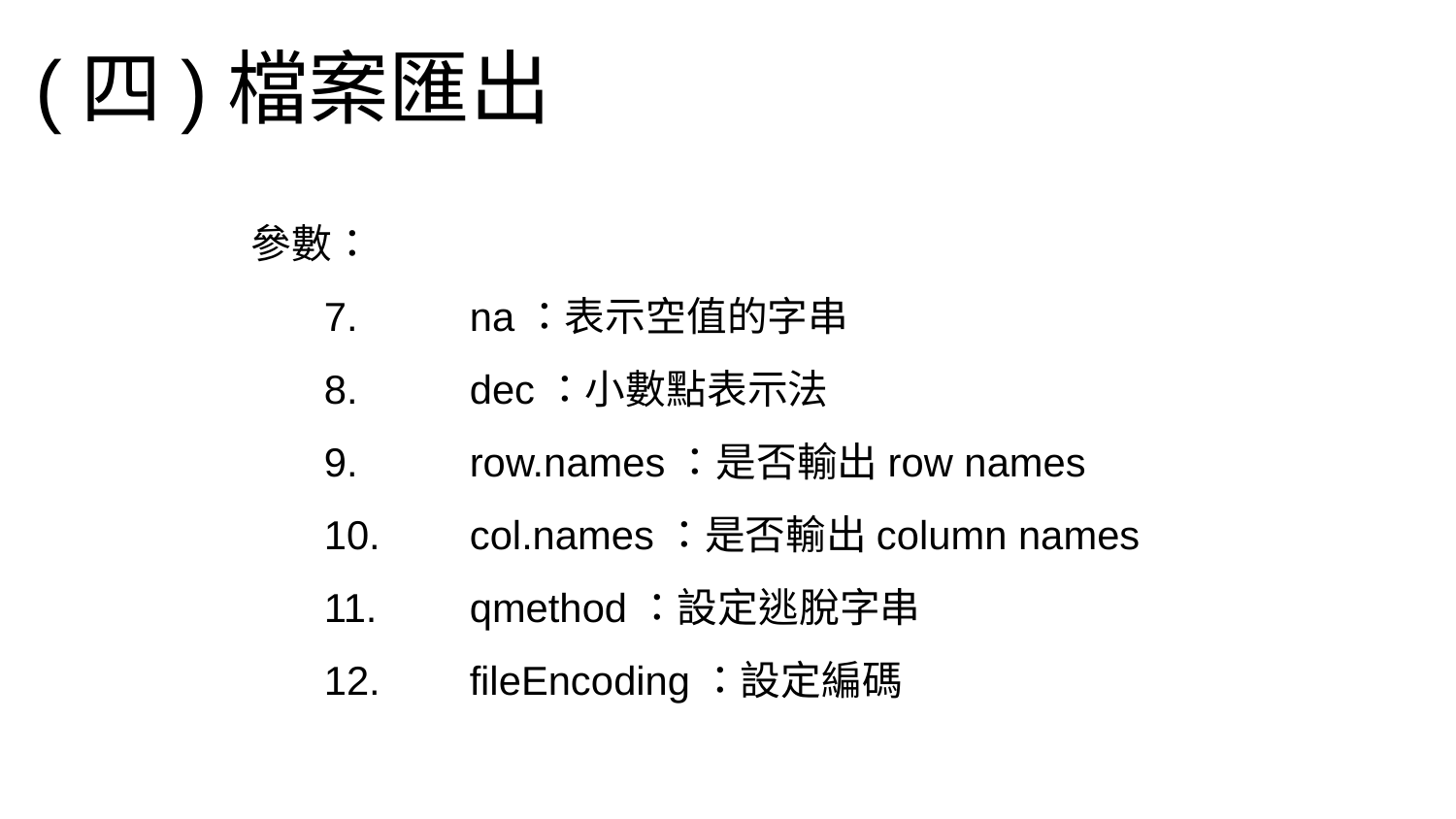

(四)檔案匯出
參數：
7.	na：表示空值的字串
8.	dec：小數點表示法
9.	row.names：是否輸出row names
10.	col.names：是否輸出column names
11.	qmethod：設定逃脫字串
12.	fileEncoding：設定編碼